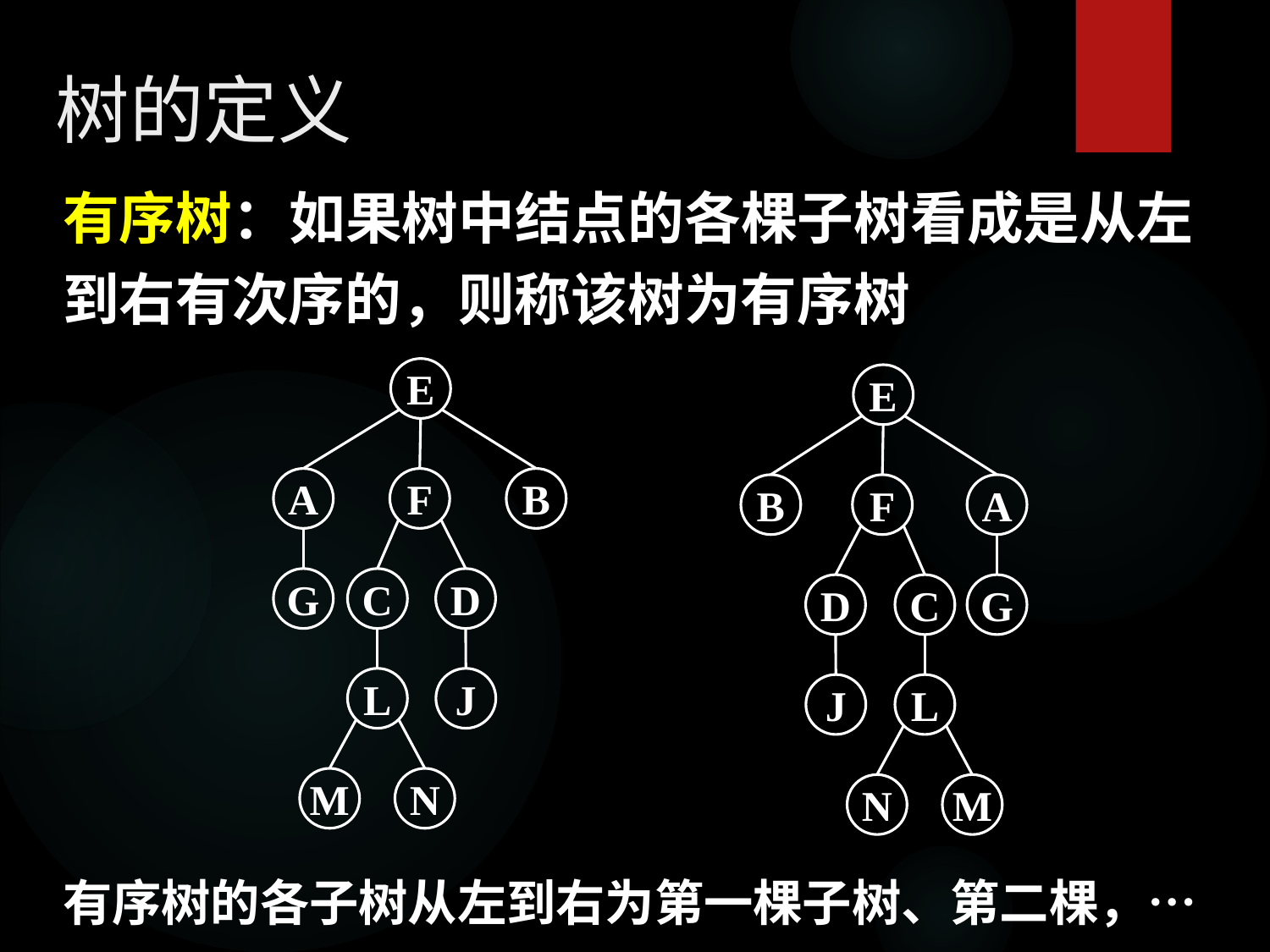

树的定义
有序树：如果树中结点的各棵子树看成是从左到右有次序的，则称该树为有序树
E
E
A
F
B
B
F
A
G
C
D
D
C
G
L
J
J
L
M
N
N
M
有序树的各子树从左到右为第一棵子树、第二棵，…